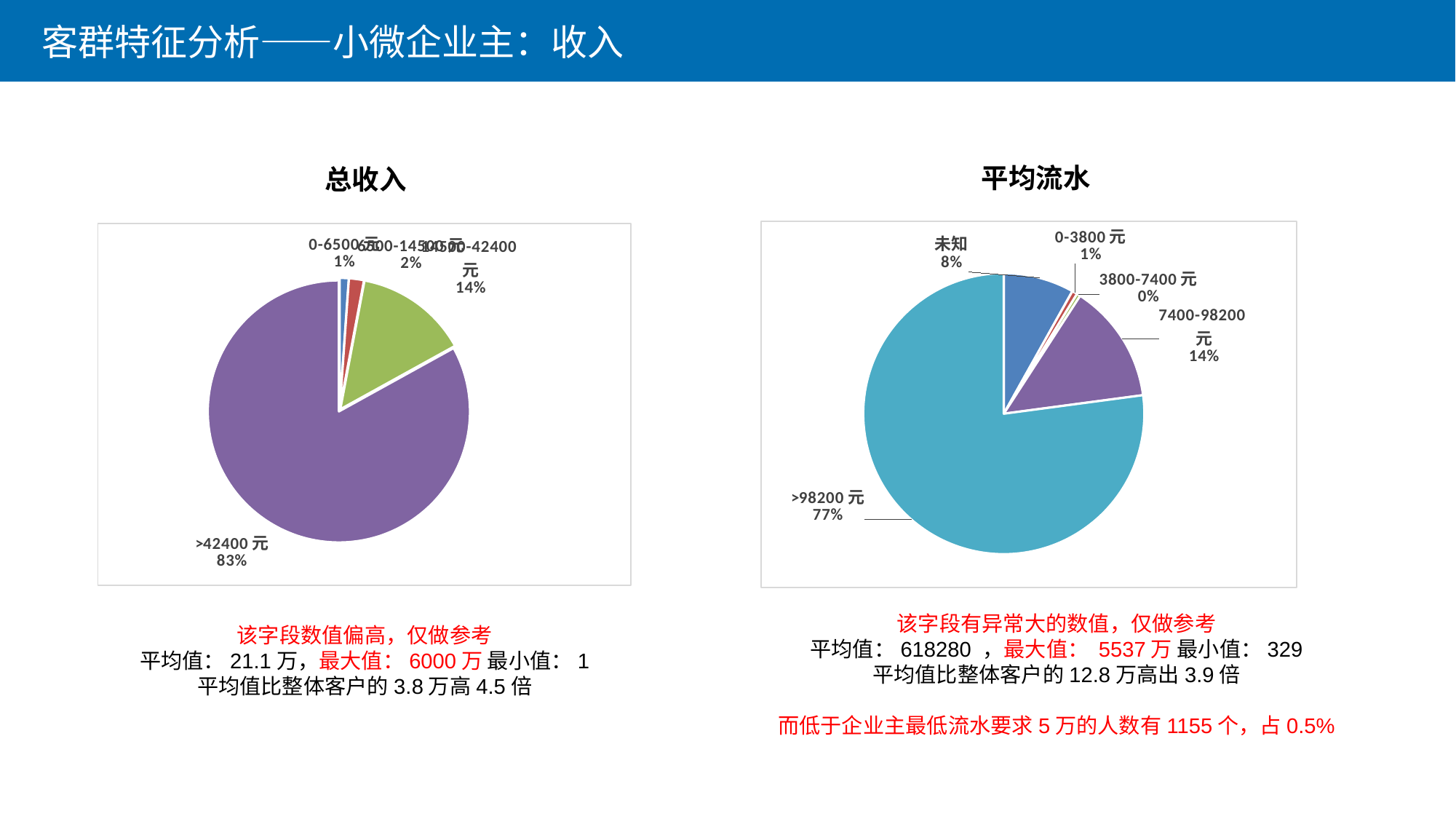

客群特征分析——小微企业主：收入
平均流水
总收入

### Chart

| Category | 客户数 |
|---|---|
| 未知 | 1926.0 |
| 0-3800元 | 144.0 |
| 3800-7400元 | 99.0 |
| 7400-98200元 | 3257.0 |
| >98200元 | 18277.0 |

### Chart

| Category | 客户数 |
|---|---|
| 0-6500元 | 270.0 |
| 6500-14500元 | 441.0 |
| 14500-42400元 | 3363.0 |
| >42400元 | 19940.0 |
该字段有异常大的数值，仅做参考
平均值：618280 ，最大值： 5537万 最小值：329
平均值比整体客户的12.8万高出3.9倍

而低于企业主最低流水要求5万的人数有1155个，占0.5%
该字段数值偏高，仅做参考
平均值：21.1万，最大值：6000万 最小值：1
平均值比整体客户的3.8万高4.5倍